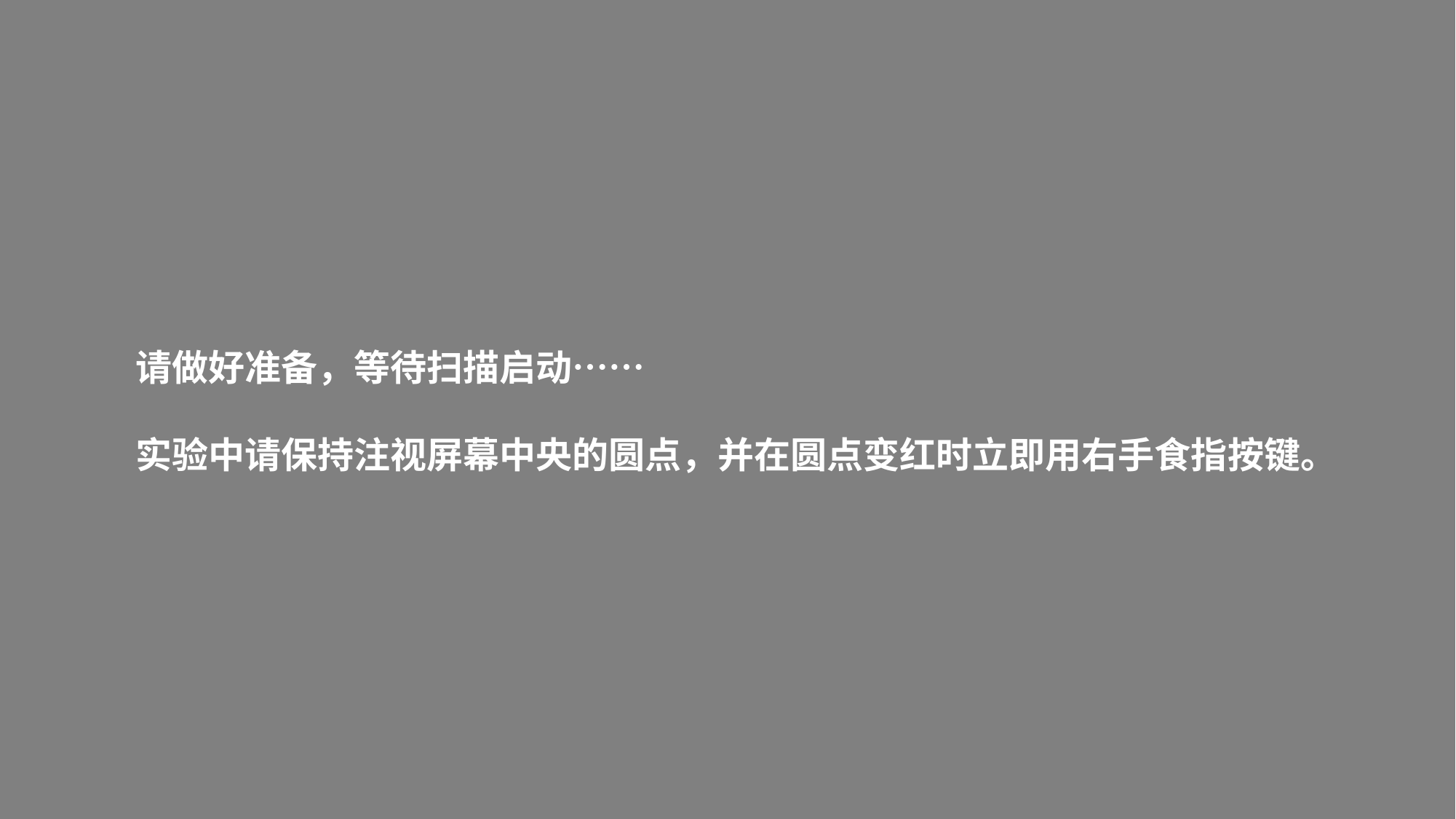

请做好准备，等待扫描启动……

实验中请保持注视屏幕中央的圆点，并在圆点变红时立即用右手食指按键。